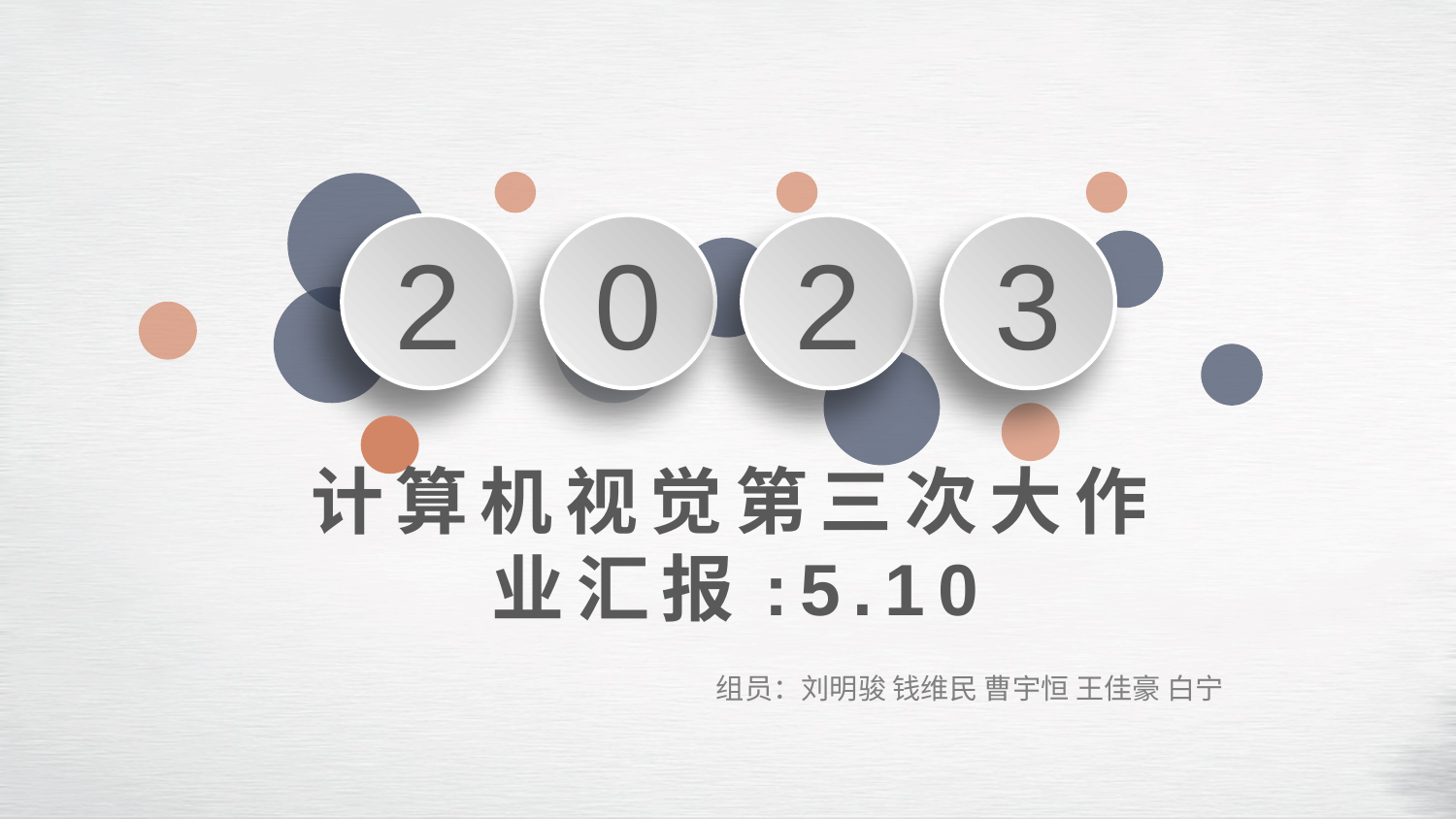

2
0
2
3

计算机视觉第三次大作业汇报:5.10
组员：刘明骏 钱维民 曹宇恒 王佳豪 白宁